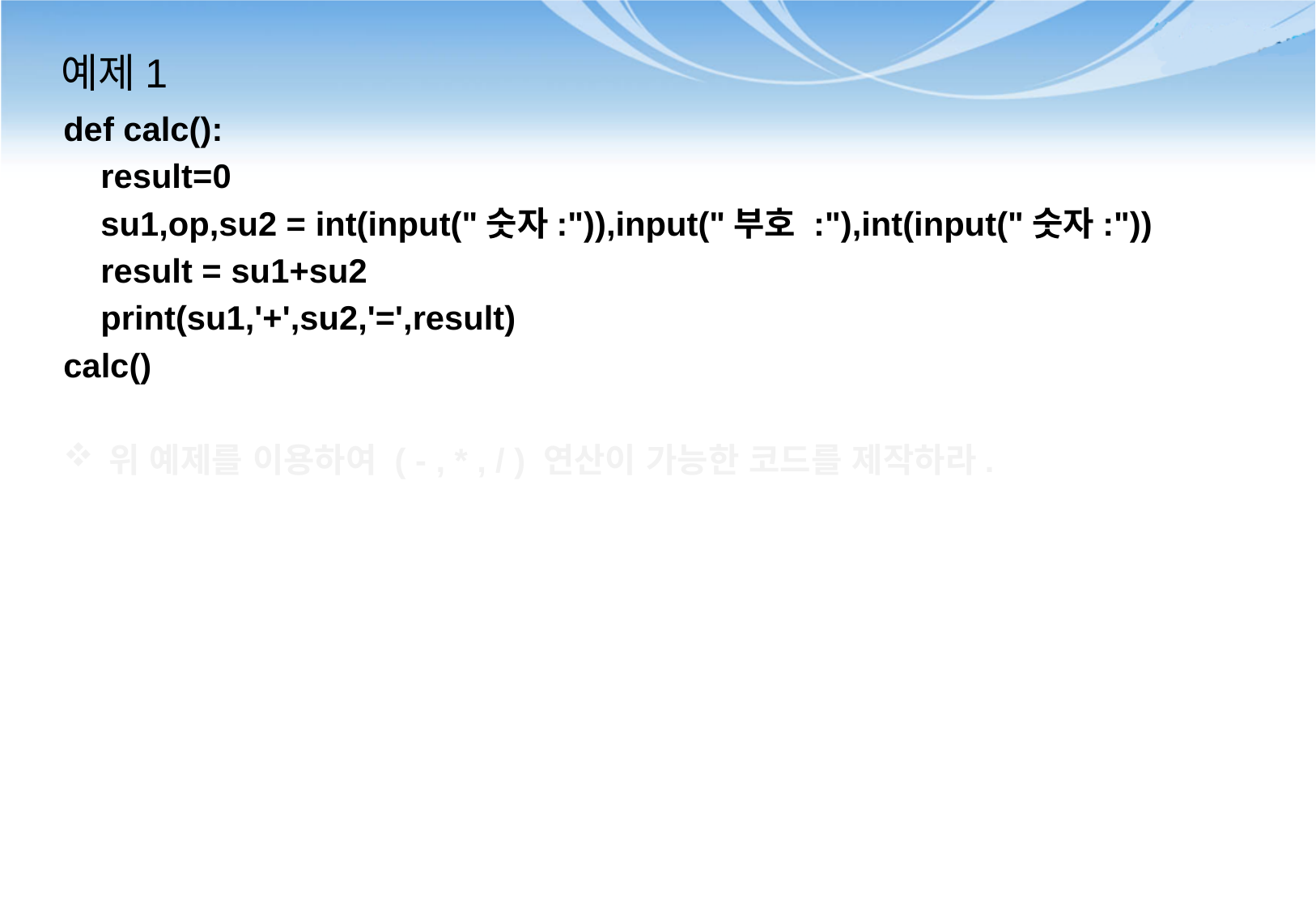

# 예제1
def calc():
    result=0
    su1,op,su2 = int(input("숫자:")),input("부호 :"),int(input("숫자:"))
    result = su1+su2
    print(su1,'+',su2,'=',result)
calc()

위 예제를 이용하여 ( - , * , / ) 연산이 가능한 코드를 제작하라.